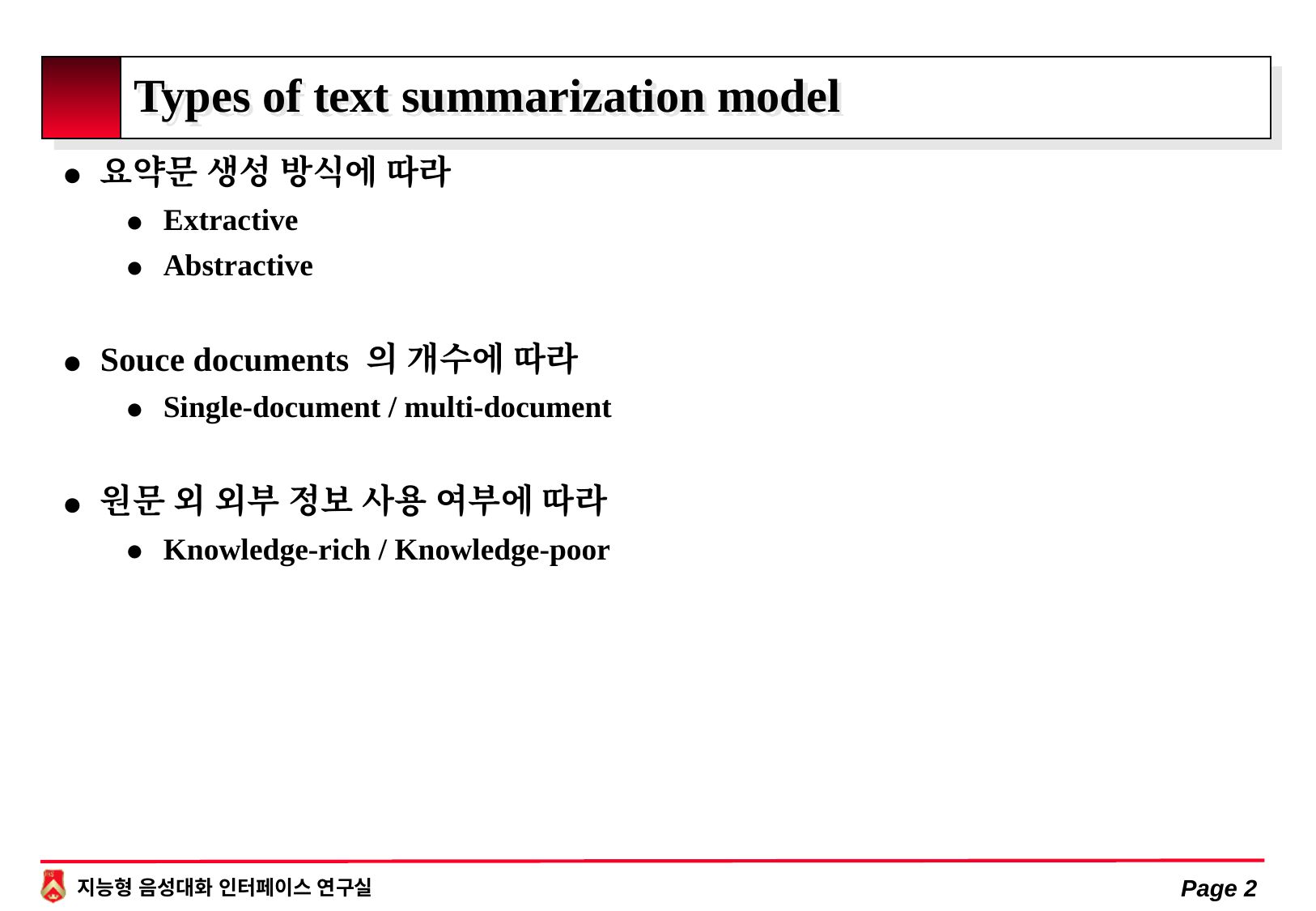

# Types of text summarization model
요약문 생성 방식에 따라
Extractive
Abstractive

Souce documents 의 개수에 따라
Single-document / multi-document

원문 외 외부 정보 사용 여부에 따라
Knowledge-rich / Knowledge-poor

Page 2